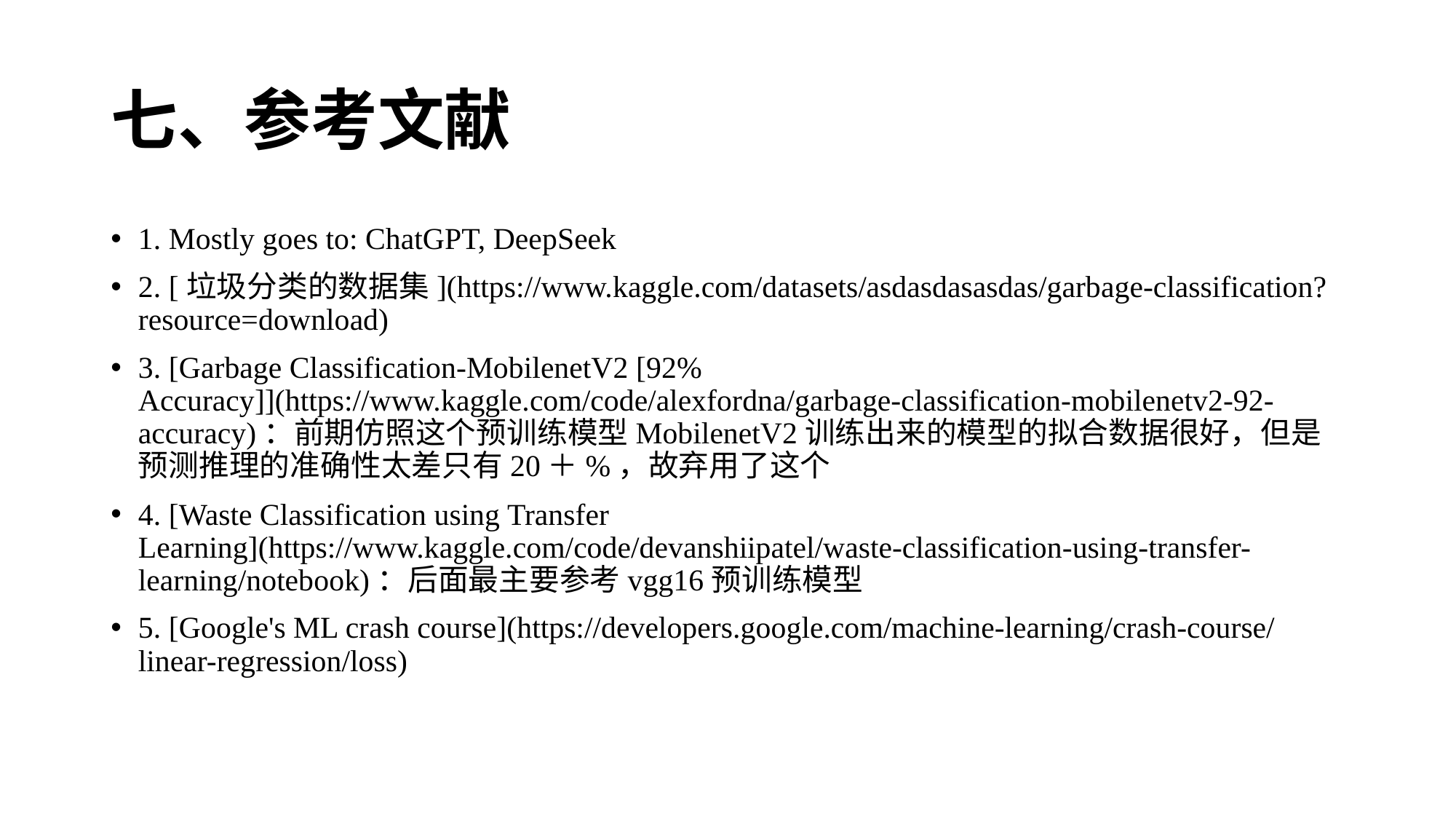

# 七、参考文献
1. Mostly goes to: ChatGPT, DeepSeek
2. [垃圾分类的数据集](https://www.kaggle.com/datasets/asdasdasasdas/garbage-classification?resource=download)
3. [Garbage Classification-MobilenetV2 [92% Accuracy]](https://www.kaggle.com/code/alexfordna/garbage-classification-mobilenetv2-92-accuracy)：前期仿照这个预训练模型MobilenetV2训练出来的模型的拟合数据很好，但是预测推理的准确性太差只有20＋%，故弃用了这个
4. [Waste Classification using Transfer Learning](https://www.kaggle.com/code/devanshiipatel/waste-classification-using-transfer-learning/notebook)：后面最主要参考vgg16预训练模型
5. [Google's ML crash course](https://developers.google.com/machine-learning/crash-course/linear-regression/loss)